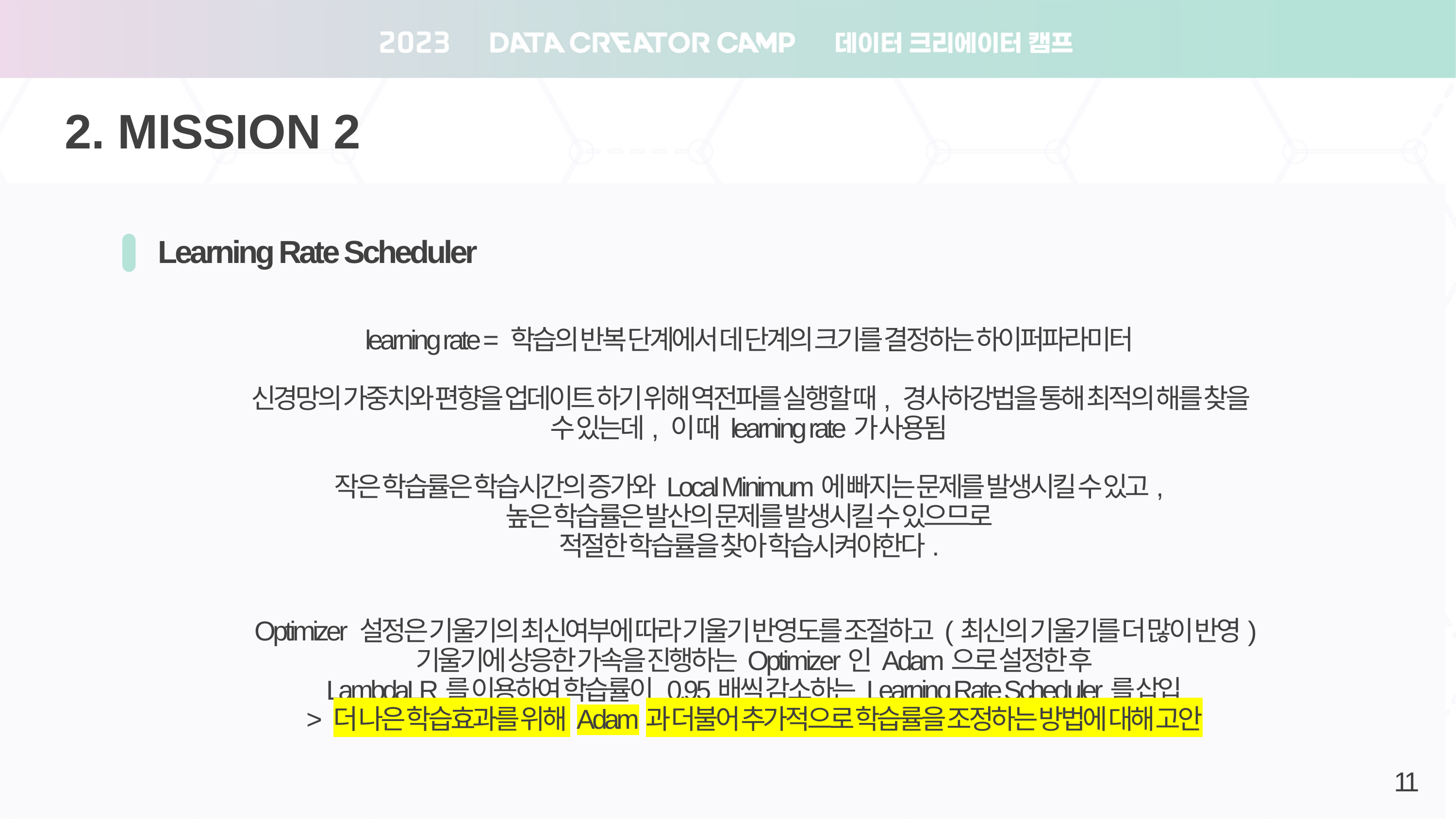

2. MISSION 2

Learning Rate Scheduler
learning rate = 학습의 반복 단계에서 데 단계의 크기를 결정하는 하이퍼파라미터

신경망의 가중치와 편향을 업데이트 하기 위해 역전파를 실행할 때, 경사하강법을 통해 최적의 해를 찾을 수 있는데, 이 때 learning rate가 사용됨

작은 학습률은 학습시간의 증가와 Local Minimum에 빠지는 문제를 발생시킬 수 있고,
높은 학습률은 발산의 문제를 발생시킬 수 있으므로
적절한 학습률을 찾아 학습시켜야한다.

Optimizer 설정은 기울기의 최신여부에 따라 기울기 반영도를 조절하고 (최신의 기울기를 더 많이 반영) 기울기에 상응한 가속을 진행하는 Optimizer인 Adam으로 설정한 후
LambdaLR를 이용하여 학습률이  0.95배씩 감소하는 Learning Rate Scheduler를 삽입
> 더 나은 학습효과를 위해 Adam과 더불어 추가적으로 학습률을 조정하는 방법에 대해 고안
11